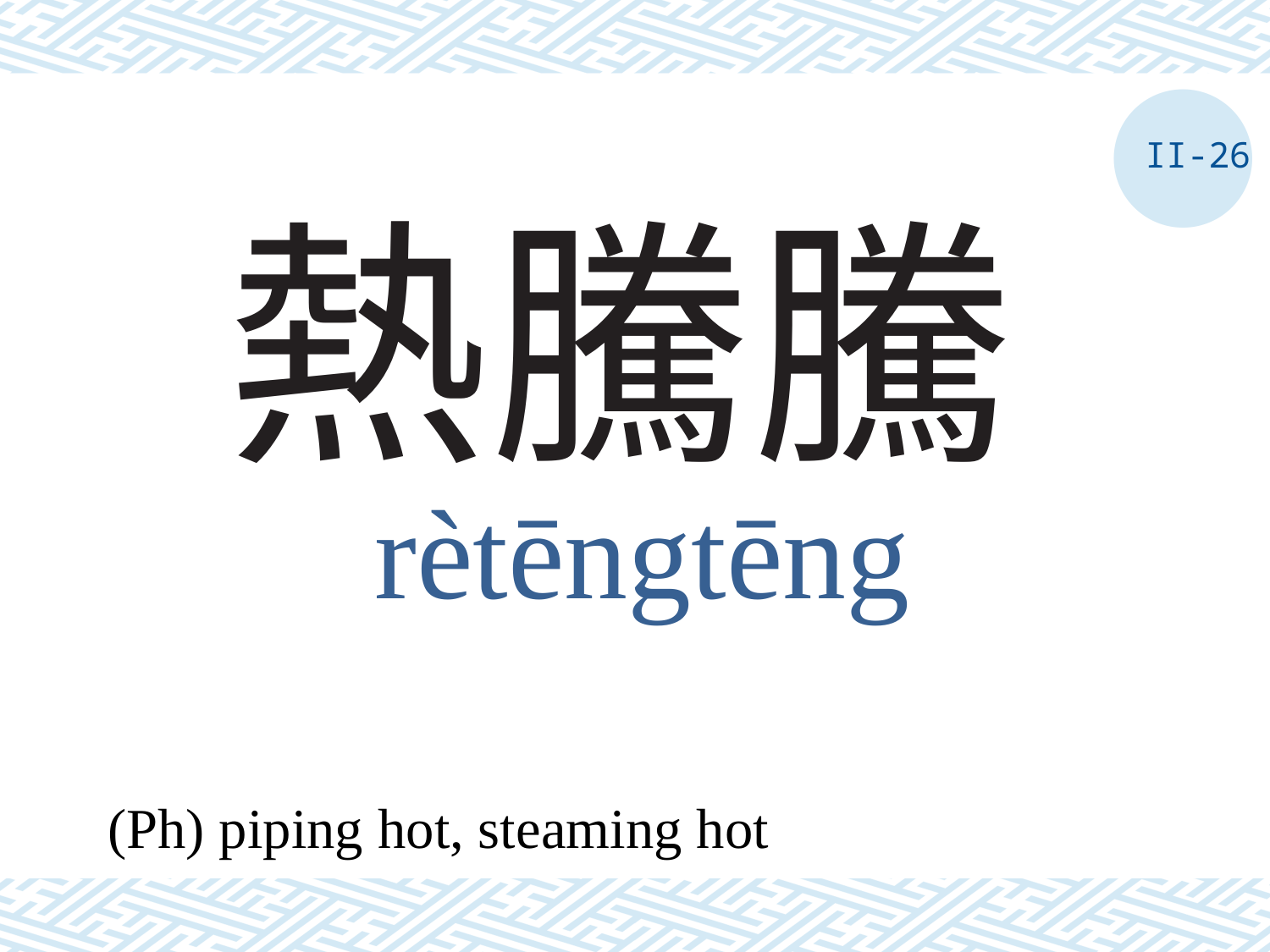

II-26

# 熱騰騰
rètēngtēng
(Ph) piping hot, steaming hot